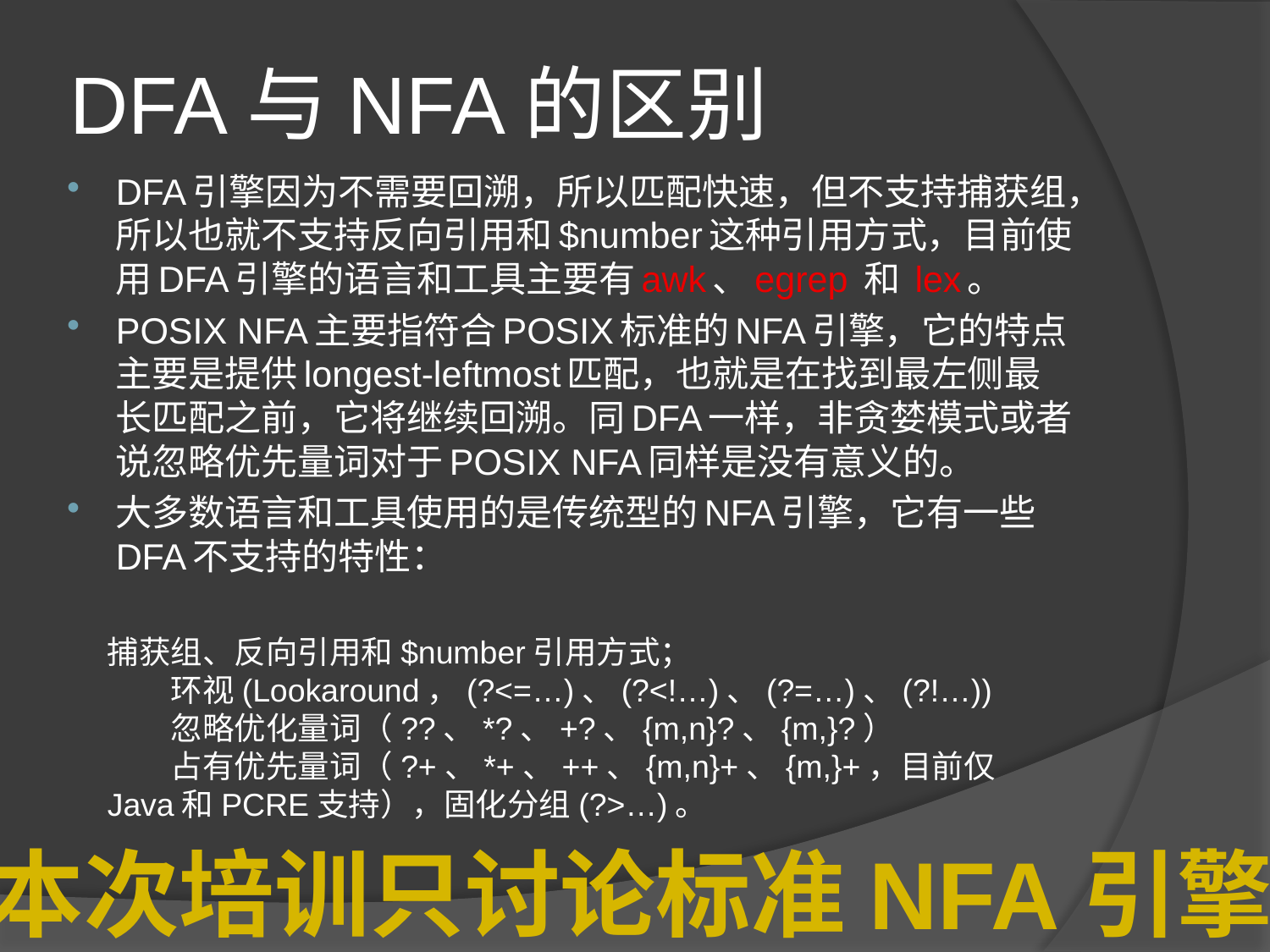

# DFA与NFA的区别
DFA引擎因为不需要回溯，所以匹配快速，但不支持捕获组，所以也就不支持反向引用和$number这种引用方式，目前使用DFA引擎的语言和工具主要有awk、egrep 和 lex。
POSIX NFA主要指符合POSIX标准的NFA引擎，它的特点主要是提供longest-leftmost匹配，也就是在找到最左侧最长匹配之前，它将继续回溯。同DFA一样，非贪婪模式或者说忽略优先量词对于POSIX NFA同样是没有意义的。
大多数语言和工具使用的是传统型的NFA引擎，它有一些DFA不支持的特性：

捕获组、反向引用和$number引用方式；
　　环视(Lookaround，(?<=…)、(?<!…)、(?=…)、(?!…))
　　忽略优化量词（??、*?、+?、{m,n}?、{m,}?）
　　占有优先量词（?+、*+、++、{m,n}+、{m,}+，目前仅Java和PCRE支持），固化分组(?>…)。

本次培训只讨论标准NFA引擎